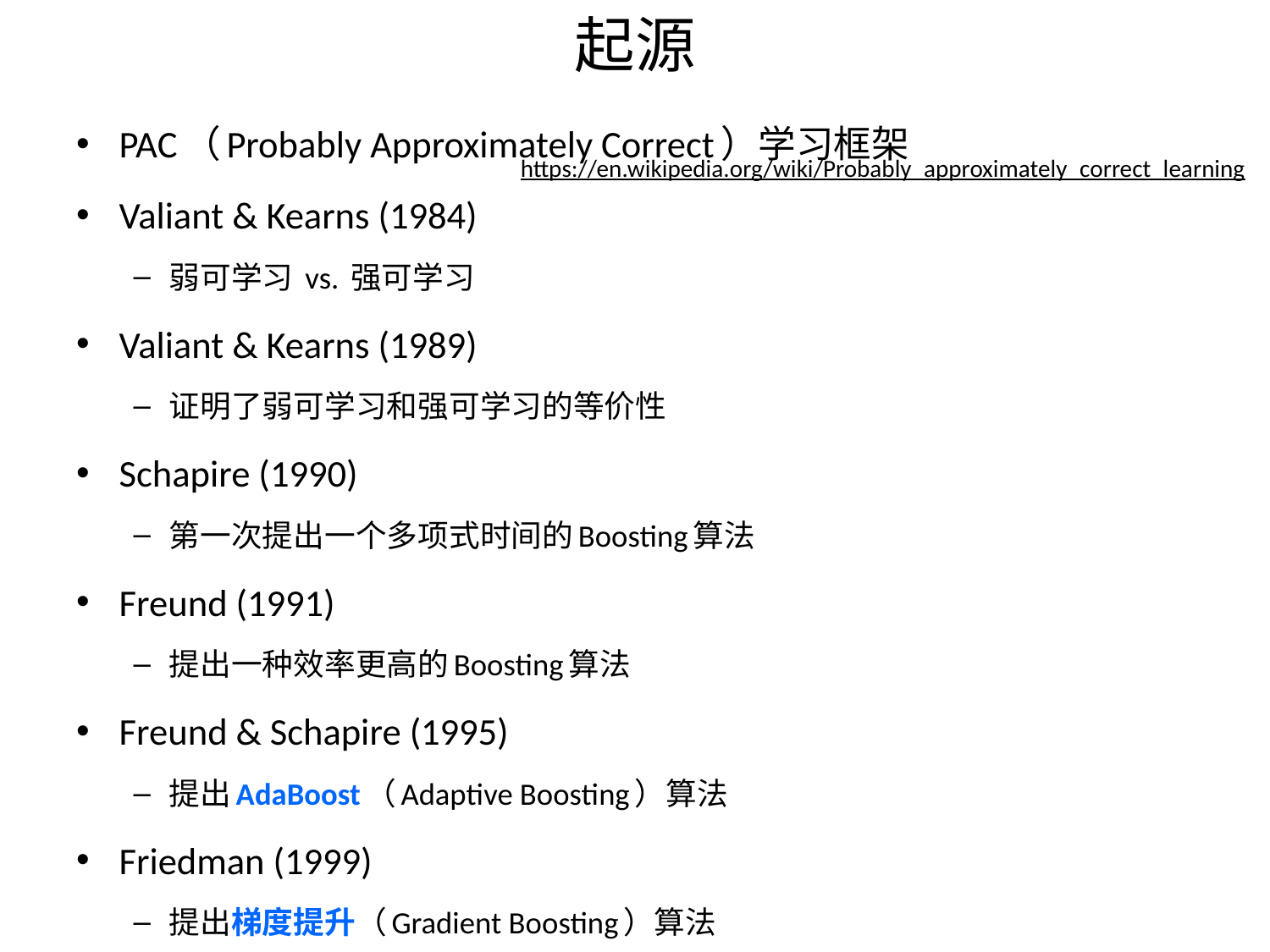

# 起源
PAC（Probably Approximately Correct）学习框架
Valiant & Kearns (1984)
弱可学习 vs. 强可学习
Valiant & Kearns (1989)
证明了弱可学习和强可学习的等价性
Schapire (1990)
第一次提出一个多项式时间的Boosting算法
Freund (1991)
提出一种效率更高的Boosting算法
Freund & Schapire (1995)
提出AdaBoost（Adaptive Boosting）算法
Friedman (1999)
提出梯度提升（Gradient Boosting）算法

https://en.wikipedia.org/wiki/Probably_approximately_correct_learning